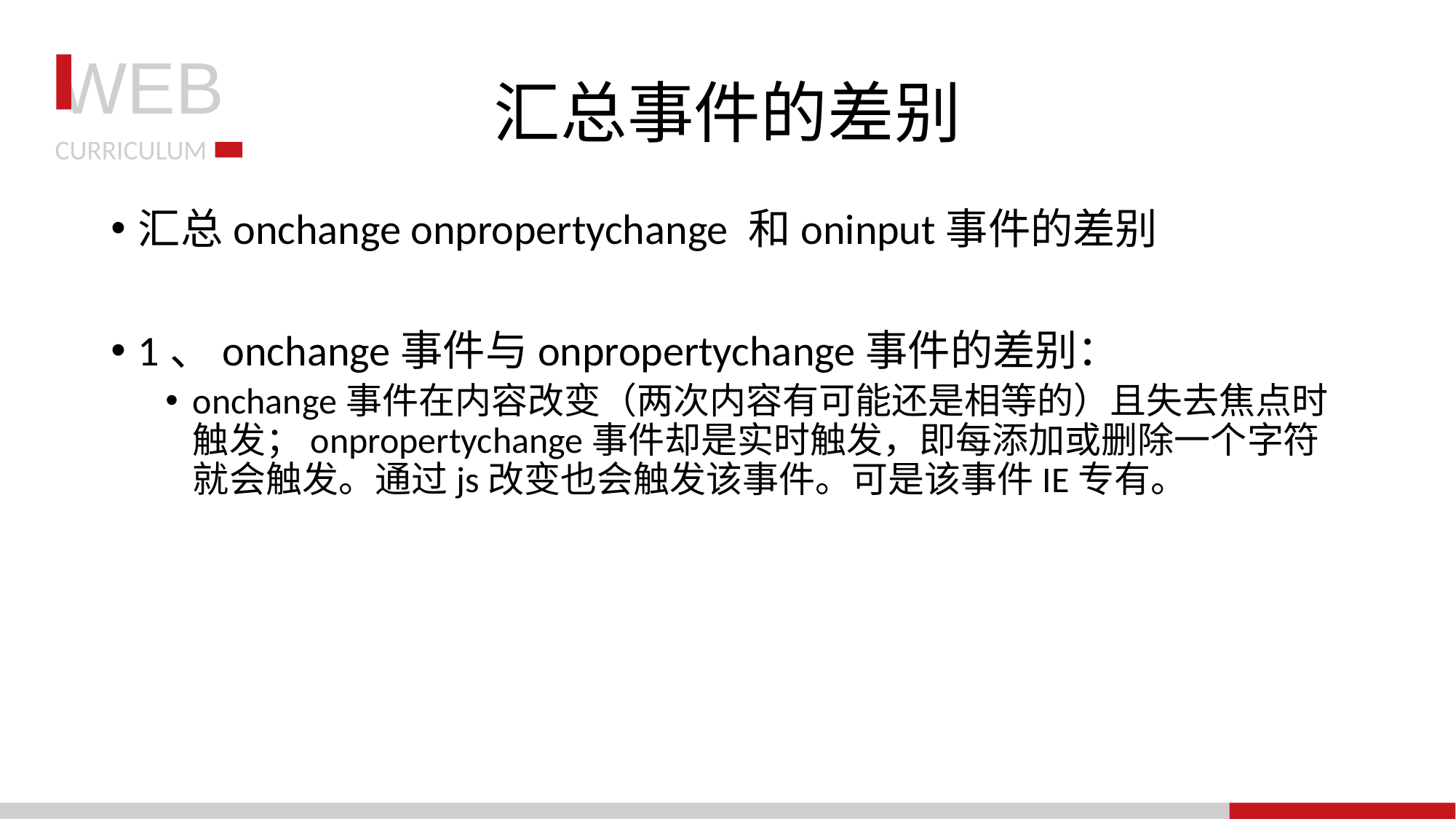

# 汇总事件的差别
汇总onchange onpropertychange 和oninput事件的差别

1、onchange事件与onpropertychange事件的差别：
onchange事件在内容改变（两次内容有可能还是相等的）且失去焦点时触发；onpropertychange事件却是实时触发，即每添加或删除一个字符就会触发。通过js改变也会触发该事件。可是该事件IE专有。